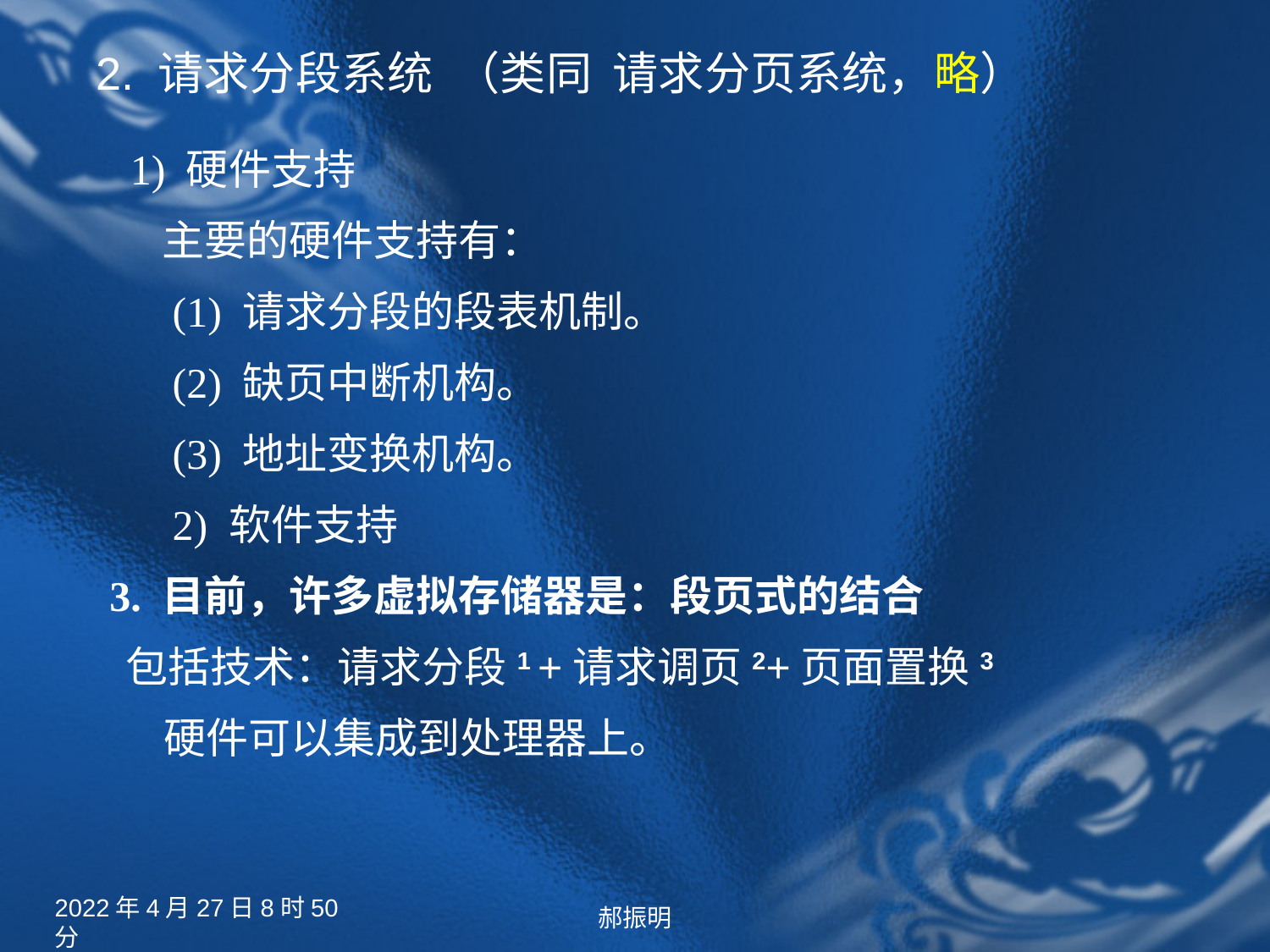

# 2. 请求分段系统  （类同  请求分页系统，略）
　1) 硬件支持
　　主要的硬件支持有：
　　(1) 请求分段的段表机制。
　　(2) 缺页中断机构。
　　(3) 地址变换机构。
　　2) 软件支持
   3. 目前，许多虚拟存储器是：段页式的结合
    包括技术：请求分段1 +请求调页2+页面置换3
        硬件可以集成到处理器上。
2022年4月27日8时50分
郝振明